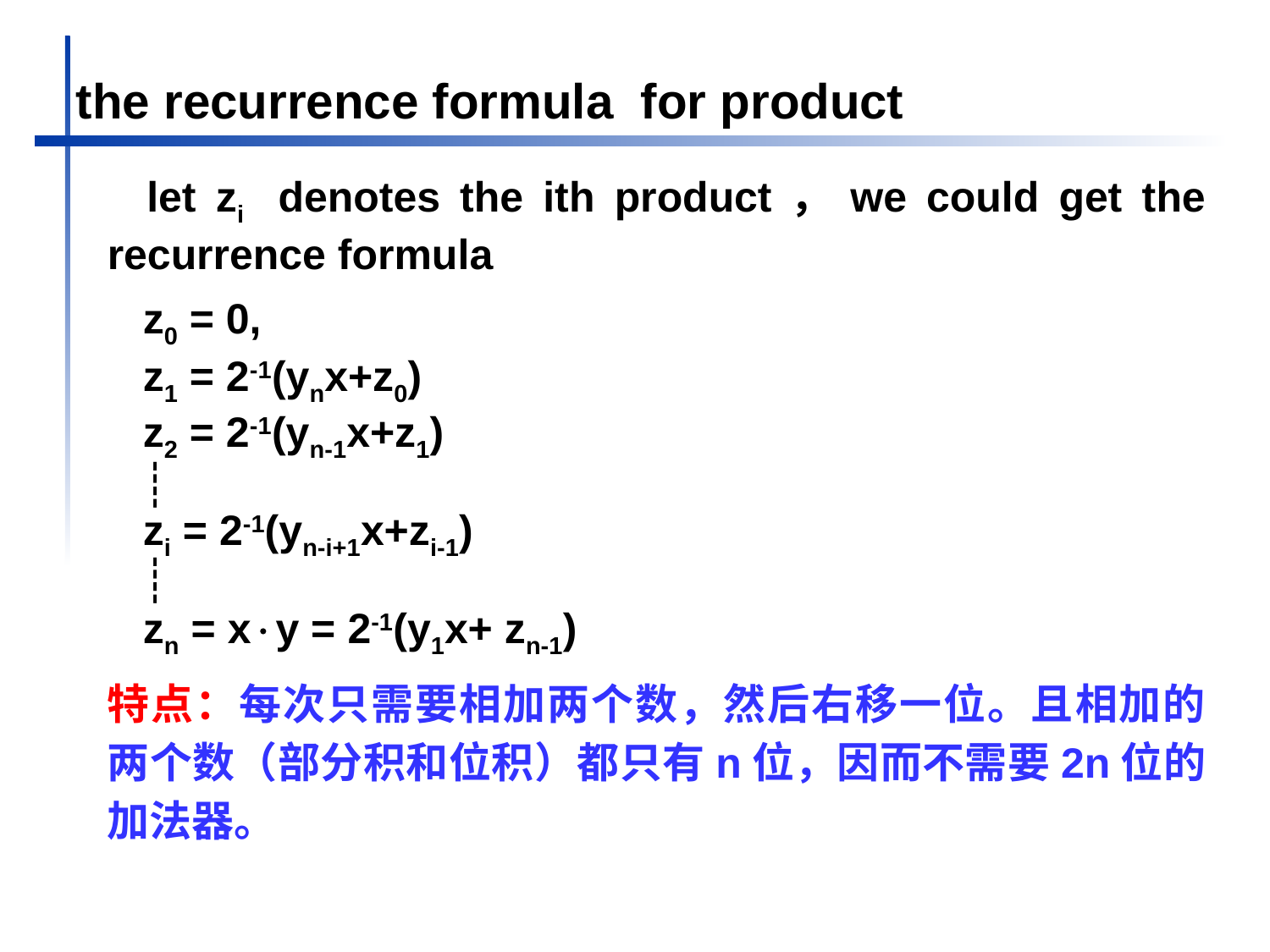

the recurrence formula  for product
  let zi  denotes the ith product，we could get the recurrence formula
   z0 = 0,
   z1 = 2-1(ynx+z0)
   z2 = 2-1(yn-1x+z1)
   ┊
   zi = 2-1(yn-i+1x+zi-1)
   ┊
   zn = x⋅y = 2-1(y1x+ zn-1)
特点：每次只需要相加两个数，然后右移一位。且相加的两个数（部分积和位积）都只有n位，因而不需要2n位的加法器。